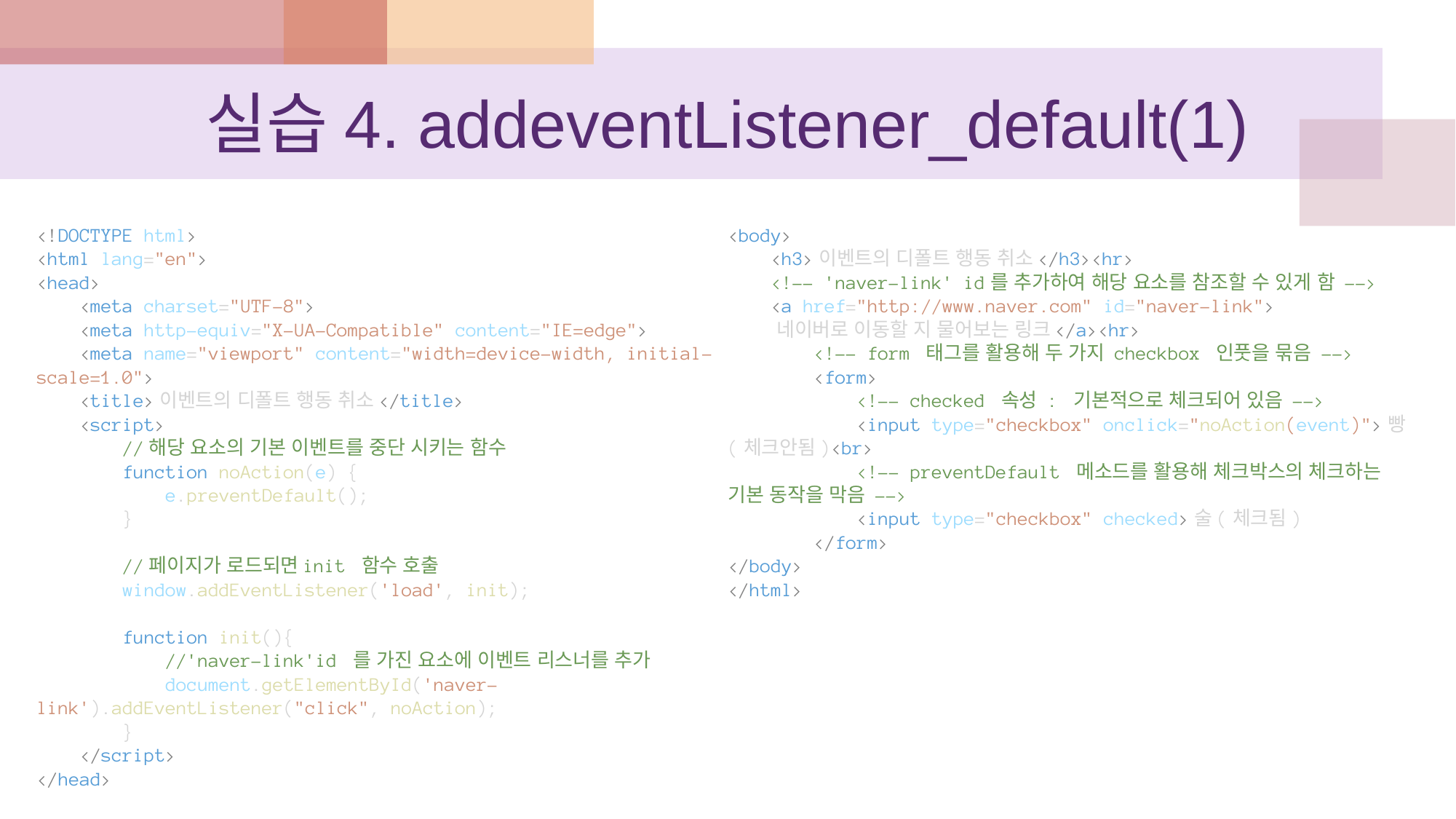

# 실습4. addeventListener_default(1)
<!DOCTYPE html>
<html lang="en">
<head>
    <meta charset="UTF-8">
    <meta http-equiv="X-UA-Compatible" content="IE=edge">
    <meta name="viewport" content="width=device-width, initial-scale=1.0">
    <title>이벤트의 디폴트 행동 취소</title>
    <script>
        //해당 요소의 기본 이벤트를 중단 시키는 함수
        function noAction(e) {
            e.preventDefault();
        }
        //페이지가 로드되면init 함수 호출
        window.addEventListener('load', init);
        function init(){
            //'naver-link'id 를 가진 요소에 이벤트 리스너를 추가
            document.getElementById('naver-link').addEventListener("click", noAction);
        }
    </script>
</head>
<body>
    <h3>이벤트의 디폴트 행동 취소</h3><hr>
    <!-- 'naver-link' id를 추가하여 해당 요소를 참조할 수 있게 함 -->
    <a href="http://www.naver.com" id="naver-link">
        네이버로 이동할 지 물어보는 링크</a><hr>
        <!-- form 태그를 활용해 두 가지 checkbox 인풋을 묶음 -->
        <form>
            <!-- checked 속성 : 기본적으로 체크되어 있음 -->
            <input type="checkbox" onclick="noAction(event)">빵(체크안됨)<br>
            <!-- preventDefault 메소드를 활용해 체크박스의 체크하는 기본 동작을 막음 -->
            <input type="checkbox" checked>술(체크됨)
        </form>
</body>
</html>